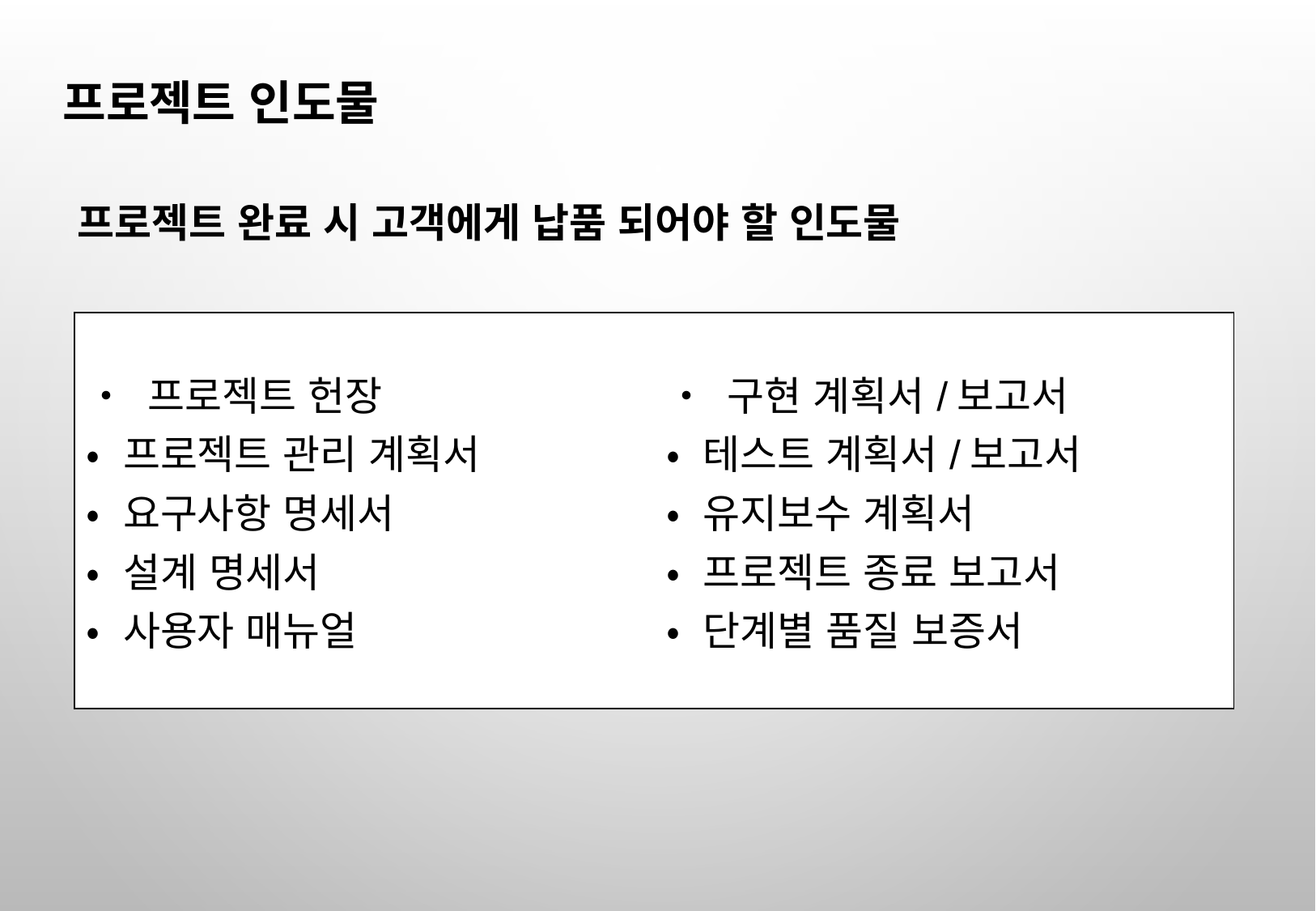

프로젝트 인도물
프로젝트 완료 시 고객에게 납품 되어야 할 인도물
| • 프로젝트 헌장 • 프로젝트 관리 계획서 • 요구사항 명세서 • 설계 명세서 • 사용자 매뉴얼 | • 구현 계획서/보고서 • 테스트 계획서/보고서 • 유지보수 계획서 • 프로젝트 종료 보고서 • 단계별 품질 보증서 |
| --- | --- |
32